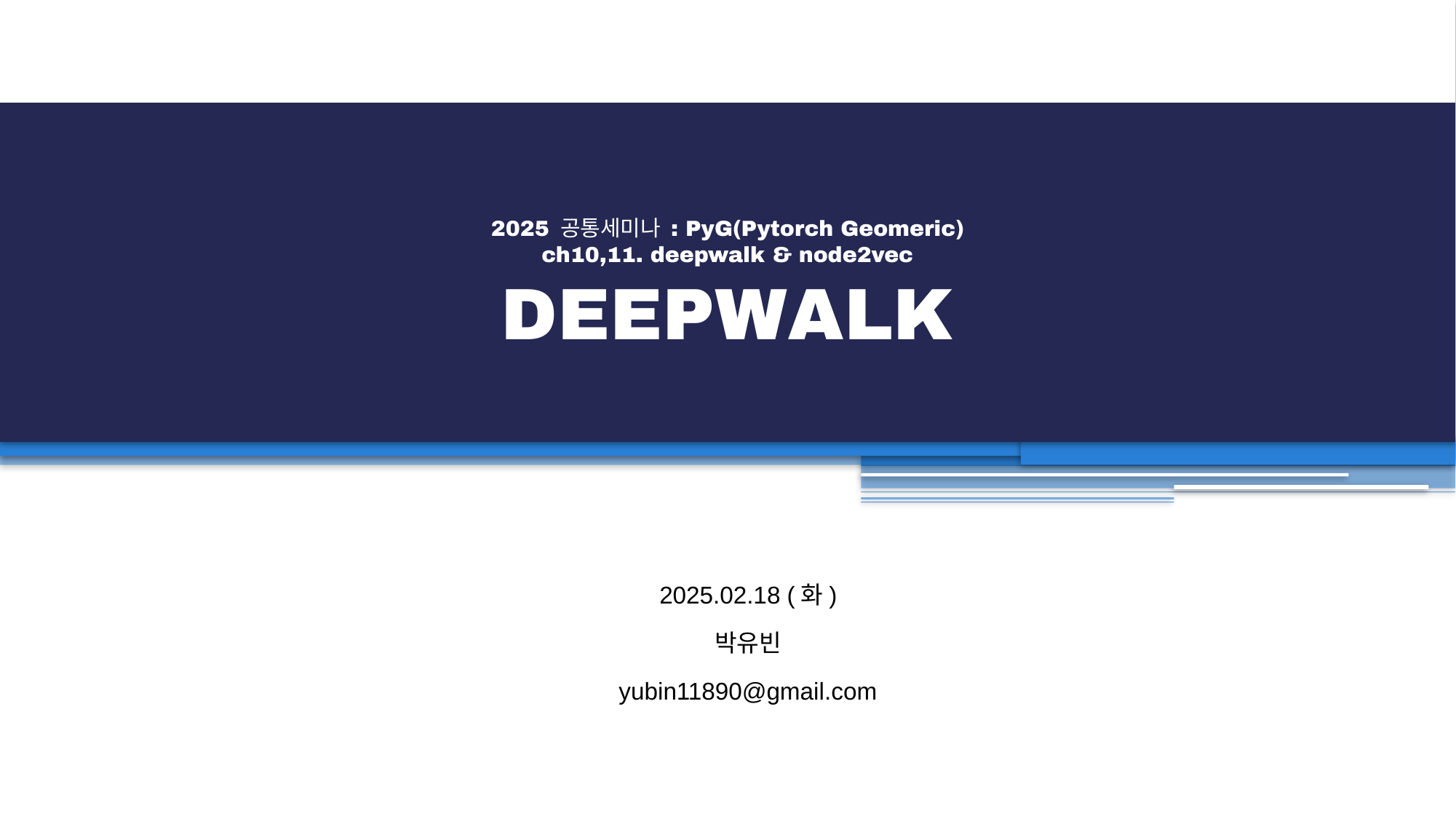

1
# 2025 공통세미나 : PyG(Pytorch Geomeric) ch10,11. deepwalk & node2vec DEEPWALK
2025.02.18 (화)
박유빈
yubin11890@gmail.com